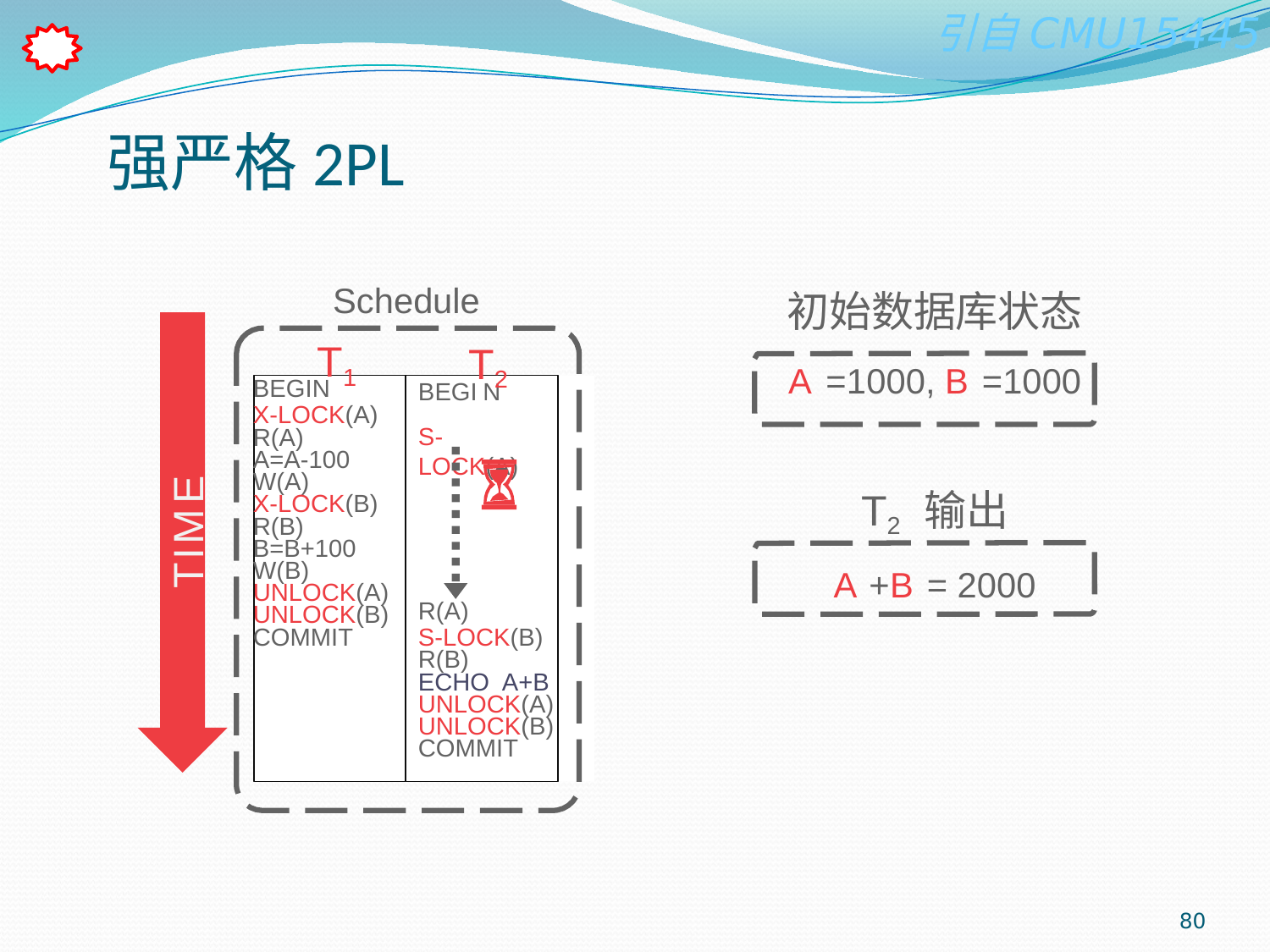

# 强严格2PL
Schedule
T1
初始数据库状态
A        =1000, B        =1000

T2  输出
A       +B        = 2000

T2

BEGIN
X-LOCK(A) R(A)
A=A-100 W(A)
X-LOCK(B) R(B) B=B+100
W(B) UNLOCK(A) UNLOCK(B) COMMIT
BEGIN
S-LOCK(A)

TIME

R(A)
S-LOCK(B) R(B)
ECHO  A+B UNLOCK(A) UNLOCK(B) COMMIT
80